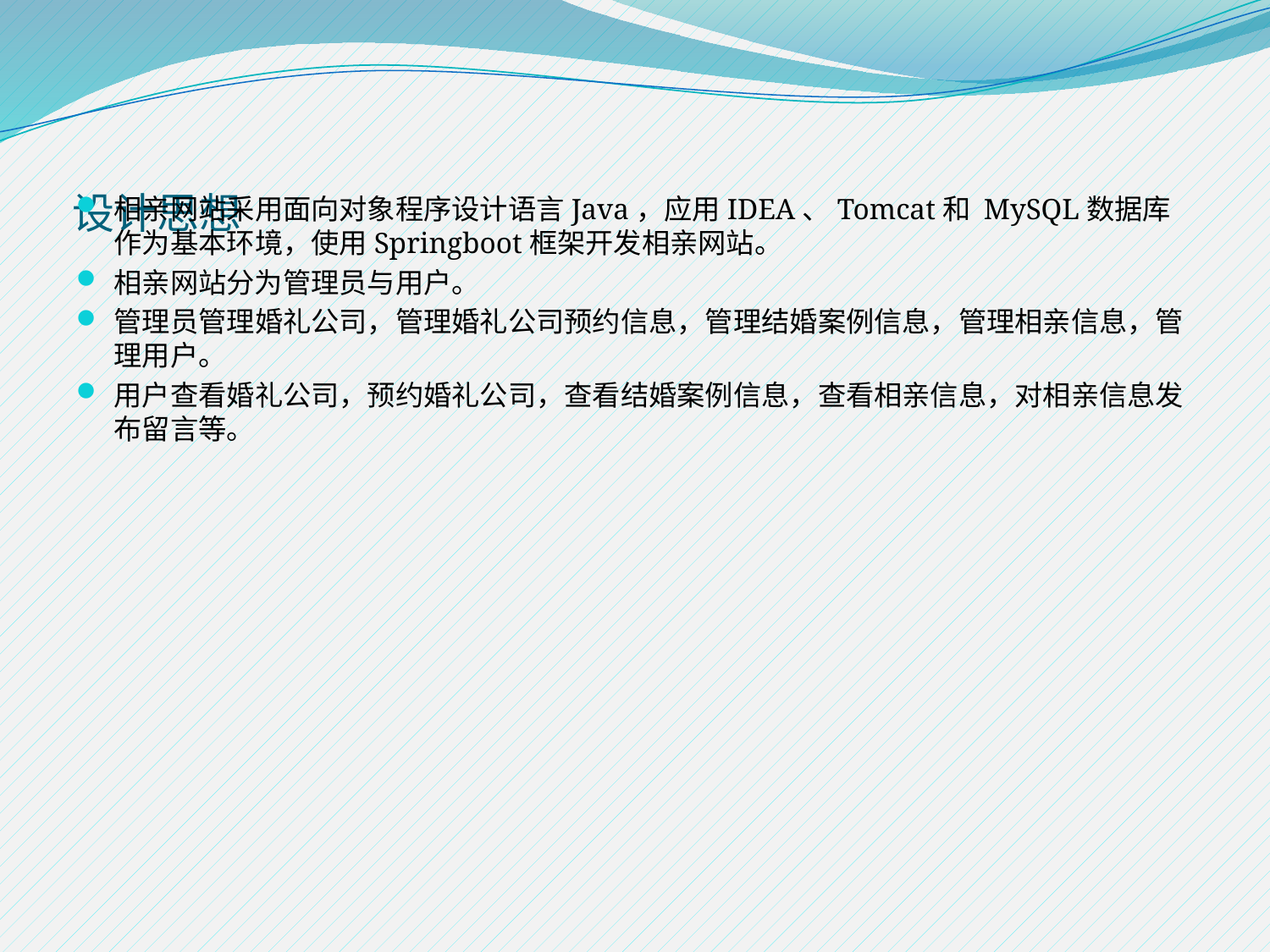

# 设计思想
相亲网站采用面向对象程序设计语言Java，应用IDEA、Tomcat和 MySQL数据库作为基本环境，使用Springboot框架开发相亲网站。
相亲网站分为管理员与用户。
管理员管理婚礼公司，管理婚礼公司预约信息，管理结婚案例信息，管理相亲信息，管理用户。
用户查看婚礼公司，预约婚礼公司，查看结婚案例信息，查看相亲信息，对相亲信息发布留言等。